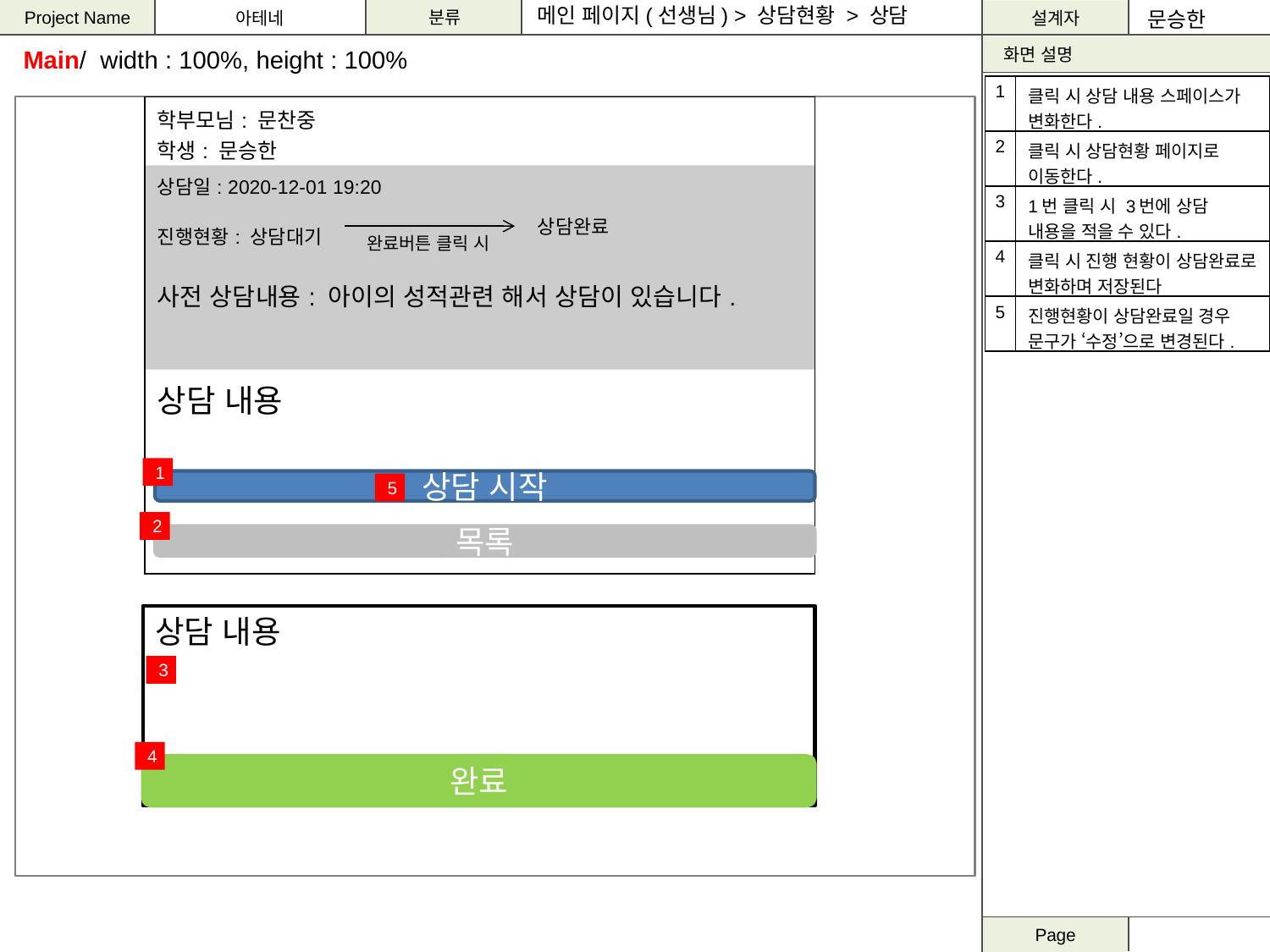

메인 페이지(선생님) > 상담현황 > 상담
문승한
Main/  width : 100%, height : 100%
| 1 | 클릭 시 상담 내용 스페이스가 변화한다. |
| --- | --- |
| 2 | 클릭 시 상담현황 페이지로 이동한다. |
| 3 | 1번 클릭 시 3번에 상담 내용을 적을 수 있다. |
| 4 | 클릭 시 진행 현황이 상담완료로 변화하며 저장된다 |
| 5 | 진행현황이 상담완료일 경우 문구가 ‘수정’으로 변경된다. |

| 학부모님: 문찬중 학생: 문승한 |
| --- |
| 상담일: 2020-12-01 19:20 진행현황: 상담대기 사전 상담내용: 아이의 성적관련 해서 상담이 있습니다. |
| 상담 내용 |
상담완료
완료버튼 클릭 시
1
상담 시작
5
2
목록
상담 내용

3
4
완료